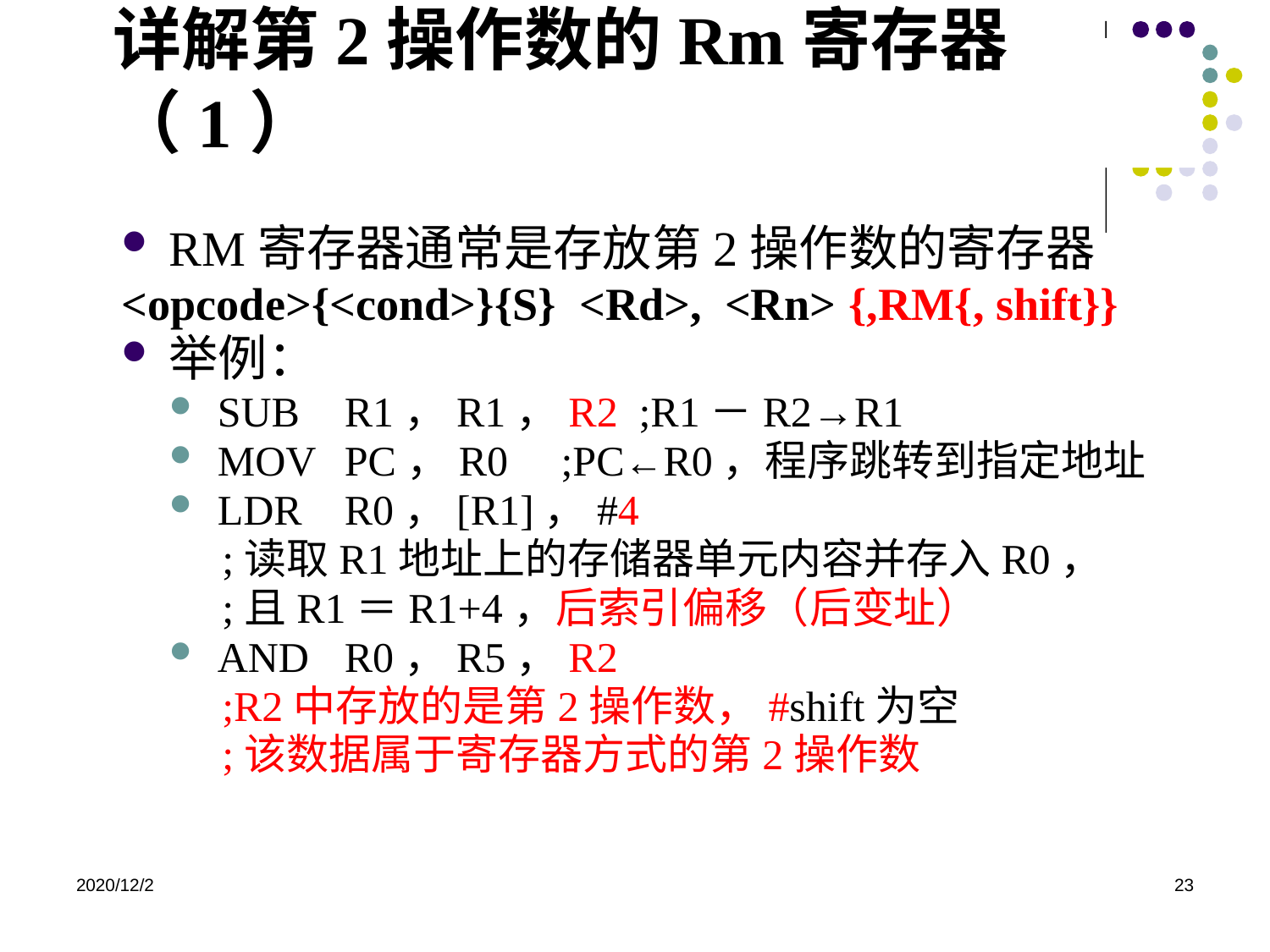

# 详解第2操作数的Rm寄存器（1）
RM寄存器通常是存放第2操作数的寄存器
<opcode>{<cond>}{S}  <Rd>,  <Rn> {,RM{, shift}}
举例：
SUB	R1，R1，R2  ;R1－R2→R1
MOV	PC，R0     ;PC←R0，程序跳转到指定地址
LDR	R0，[R1]，#4
     ;读取R1地址上的存储器单元内容并存入R0，
     ;且R1＝R1+4，后索引偏移（后变址）
AND	R0，R5，R2
     ;R2中存放的是第2操作数，#shift为空
     ;该数据属于寄存器方式的第2操作数
2020/12/2
23